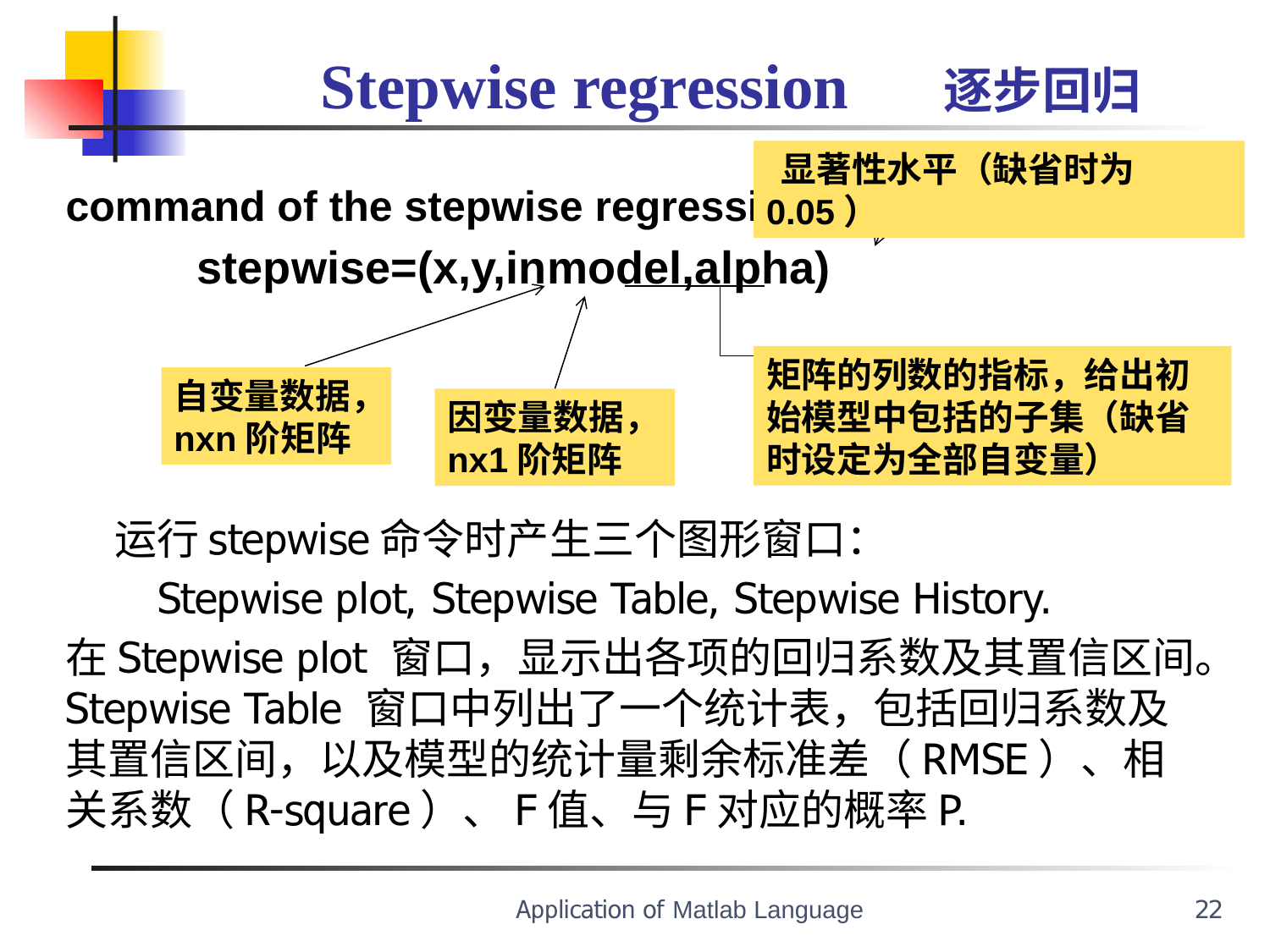

Stepwise regression     逐步回归
 显著性水平（缺省时为0.05）
command of the stepwise regression：
           stepwise=(x,y,inmodel,alpha)
矩阵的列数的指标，给出初始模型中包括的子集（缺省时设定为全部自变量）
自变量数据，nxn阶矩阵
因变量数据，nx1阶矩阵
     运行stepwise命令时产生三个图形窗口：
       Stepwise plot, Stepwise Table, Stepwise History.
在Stepwise plot 窗口，显示出各项的回归系数及其置信区间。Stepwise Table 窗口中列出了一个统计表，包括回归系数及其置信区间，以及模型的统计量剩余标准差（RMSE）、相关系数（R-square）、F值、与F对应的概率P.

Application of Matlab Language
22